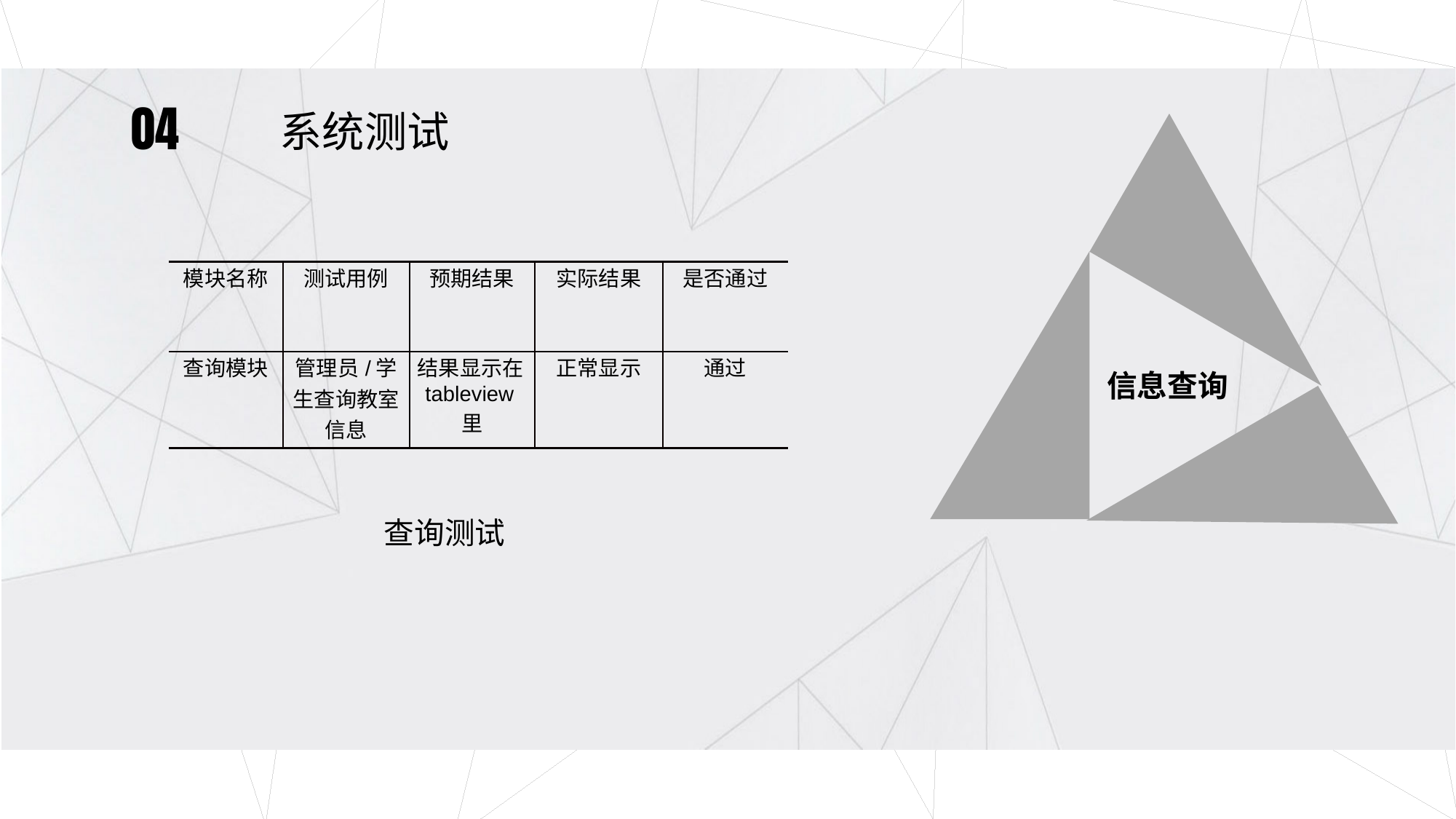

04
系统测试

| 模块名称 | 测试用例 | 预期结果 | 实际结果 | 是否通过 |
| --- | --- | --- | --- | --- |
| 查询模块 | 管理员/学生查询教室信息 | 结果显示在tableview里 | 正常显示 | 通过 |

信息查询

查询测试